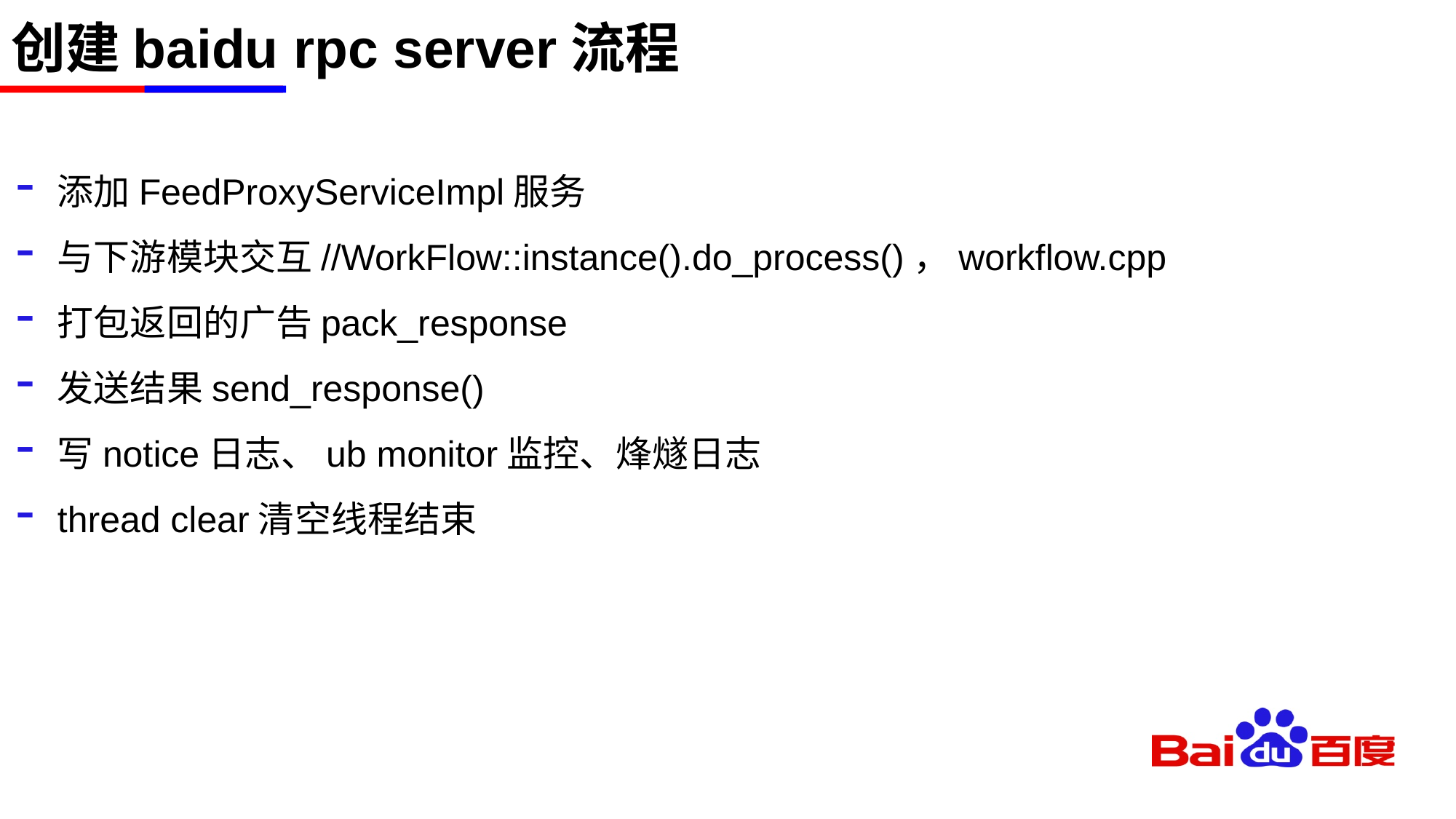

# 创建baidu rpc server流程
添加FeedProxyServiceImpl服务
与下游模块交互//WorkFlow::instance().do_process()，workflow.cpp
打包返回的广告pack_response
发送结果send_response()
写notice日志、ub monitor监控、烽燧日志
thread clear清空线程结束